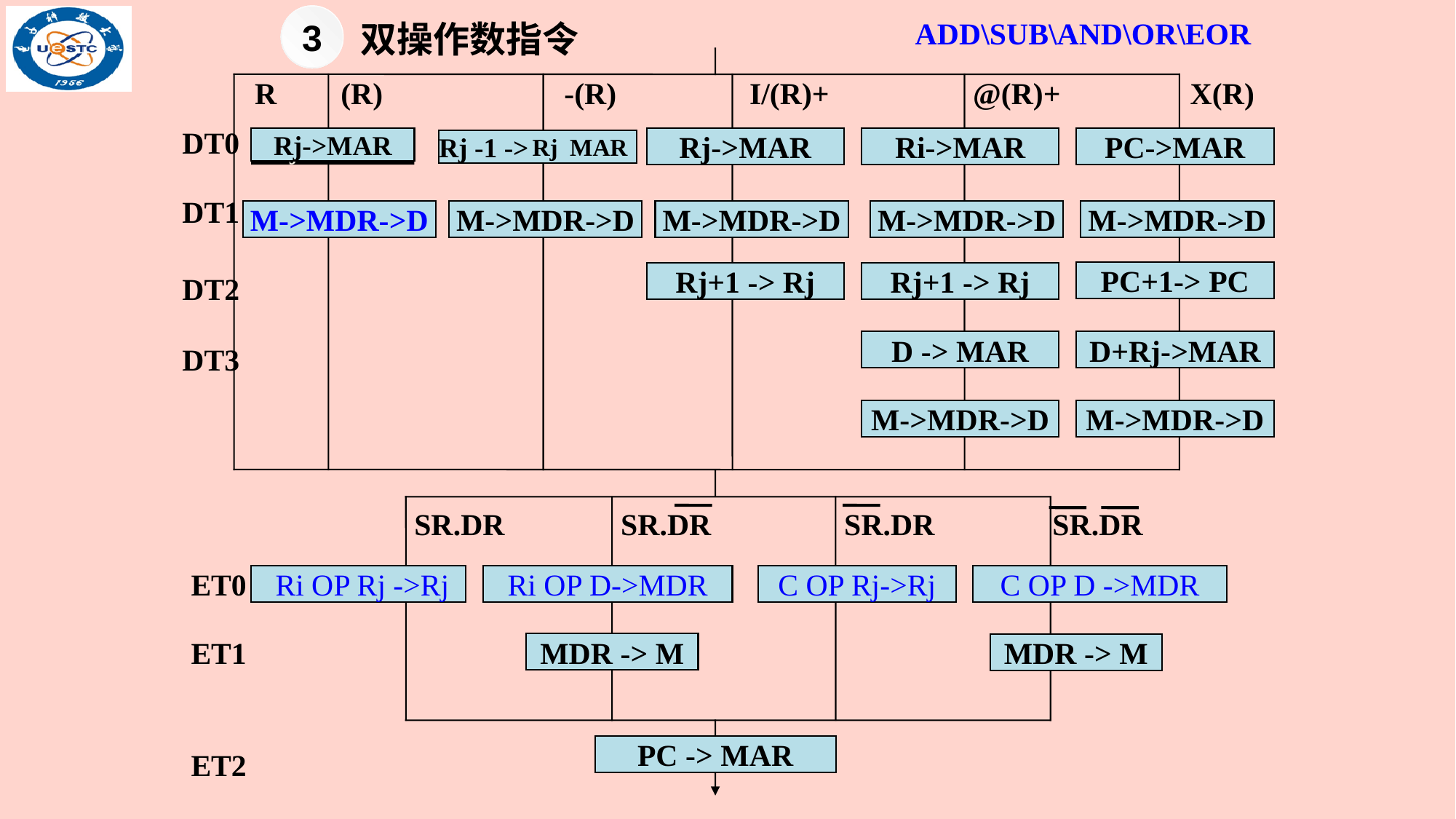

3
ADD\SUB\AND\OR\EOR
双操作数指令

R

(R)

-(R)

I/(R)+

@(R)+
X(R)

DT0
Rj->MAR
Rj->MAR
Rj->MAR
Ri->MAR
PC->MAR
Rj -1 ->
Rj  MAR
DT1
M->MDR->D
M->MDR->D
M->MDR->D
M->MDR->D
M->MDR->D
PC+1-> PC
Rj+1 -> Rj
Rj+1 -> Rj
DT2
D -> MAR
D+Rj->MAR
DT3
M->MDR->D
M->MDR->D

SR.DR
SR.DR
SR.DR
SR.DR

ET0
 Ri OP Rj ->Rj
Ri OP D->MDR
C OP Rj->Rj
C OP D ->MDR
MDR -> M
ET1
MDR -> M

PC -> MAR
ET2